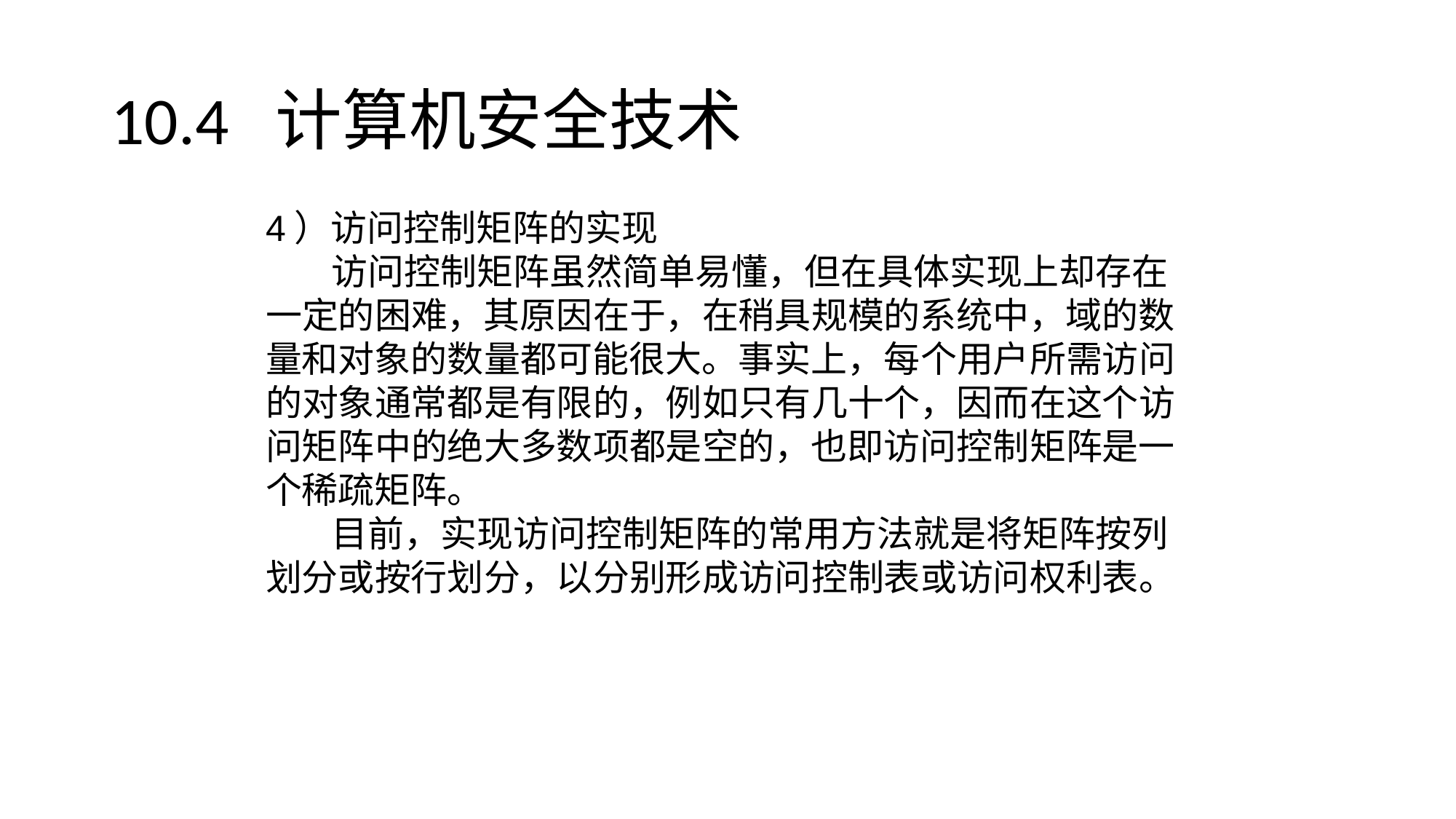

10.4  计算机安全技术
4）访问控制矩阵的实现
       访问控制矩阵虽然简单易懂，但在具体实现上却存在一定的困难，其原因在于，在稍具规模的系统中，域的数量和对象的数量都可能很大。事实上，每个用户所需访问的对象通常都是有限的，例如只有几十个，因而在这个访问矩阵中的绝大多数项都是空的，也即访问控制矩阵是一个稀疏矩阵。
       目前，实现访问控制矩阵的常用方法就是将矩阵按列划分或按行划分，以分别形成访问控制表或访问权利表。
9